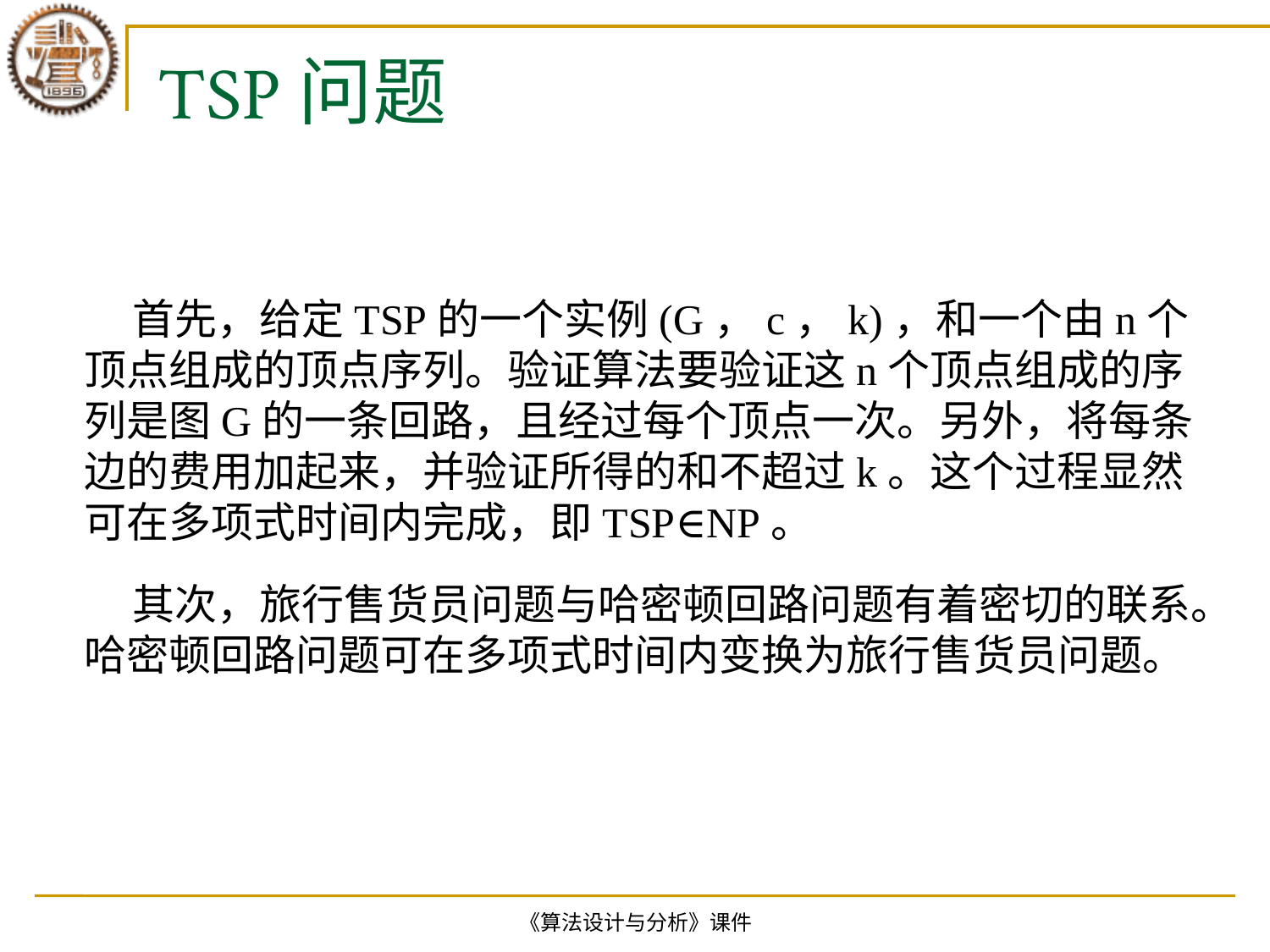

# TSP问题
    首先，给定TSP的一个实例(G，c，k)，和一个由n个顶点组成的顶点序列。验证算法要验证这n个顶点组成的序列是图G的一条回路，且经过每个顶点一次。另外，将每条边的费用加起来，并验证所得的和不超过k。这个过程显然可在多项式时间内完成，即TSP∈NP。
    其次，旅行售货员问题与哈密顿回路问题有着密切的联系。哈密顿回路问题可在多项式时间内变换为旅行售货员问题。

《算法设计与分析》课件
66